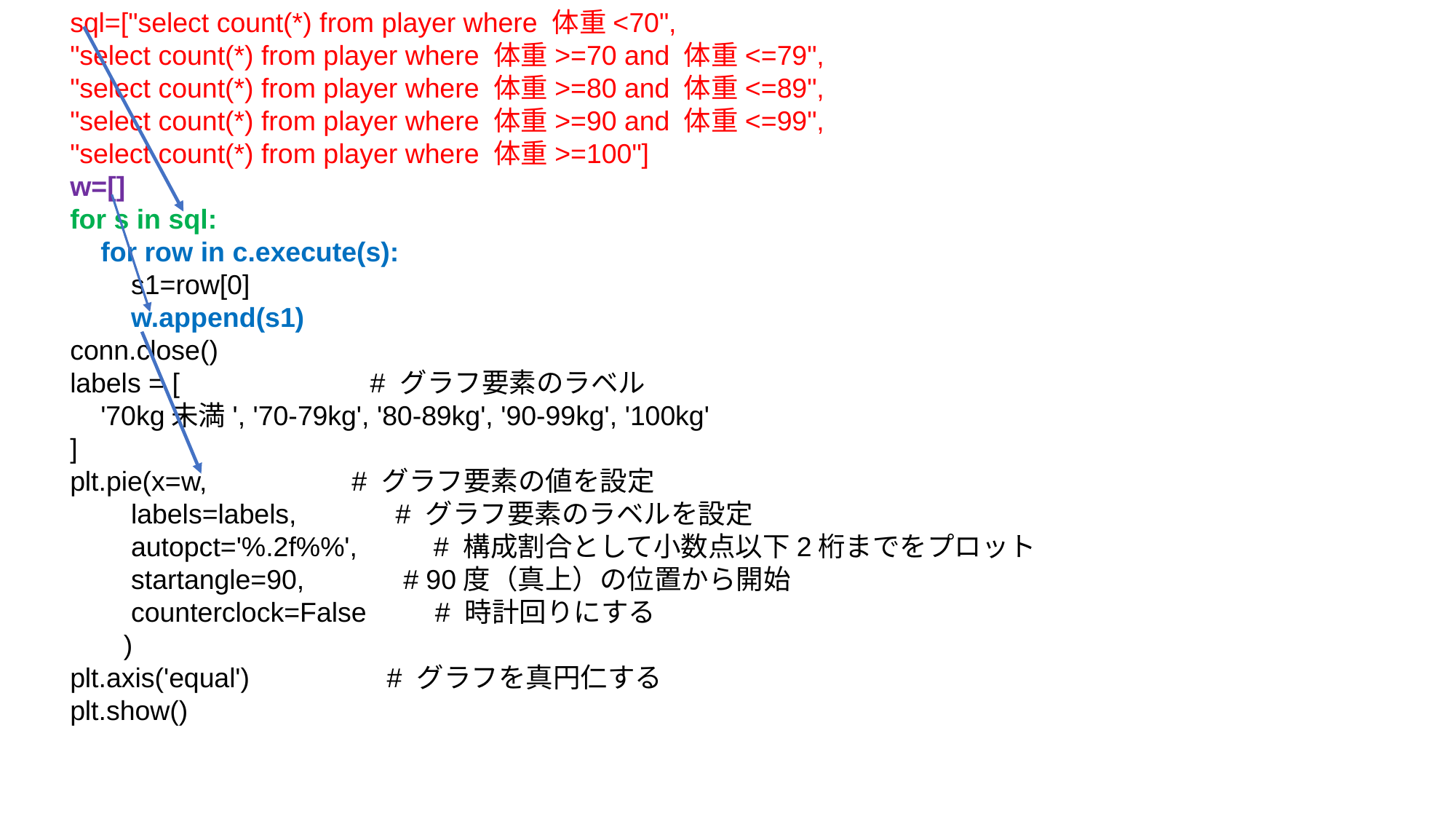

sql=["select count(*) from player where 体重<70",
"select count(*) from player where 体重>=70 and 体重<=79",
"select count(*) from player where 体重>=80 and 体重<=89",
"select count(*) from player where 体重>=90 and 体重<=99",
"select count(*) from player where 体重>=100"]
w=[]
for s in sql:
    for row in c.execute(s):
        s1=row[0]
        w.append(s1)
conn.close()
labels = [                         # グラフ要素のラベル
    '70kg未満', '70-79kg', '80-89kg', '90-99kg', '100kg'
]
plt.pie(x=w,                   # グラフ要素の値を設定
        labels=labels,             # グラフ要素のラベルを設定
        autopct='%.2f%%',          # 構成割合として小数点以下2桁までをプロット
        startangle=90,             # 90度（真上）の位置から開始
        counterclock=False         # 時計回りにする
       )
plt.axis('equal')                  # グラフを真円仁する
plt.show()